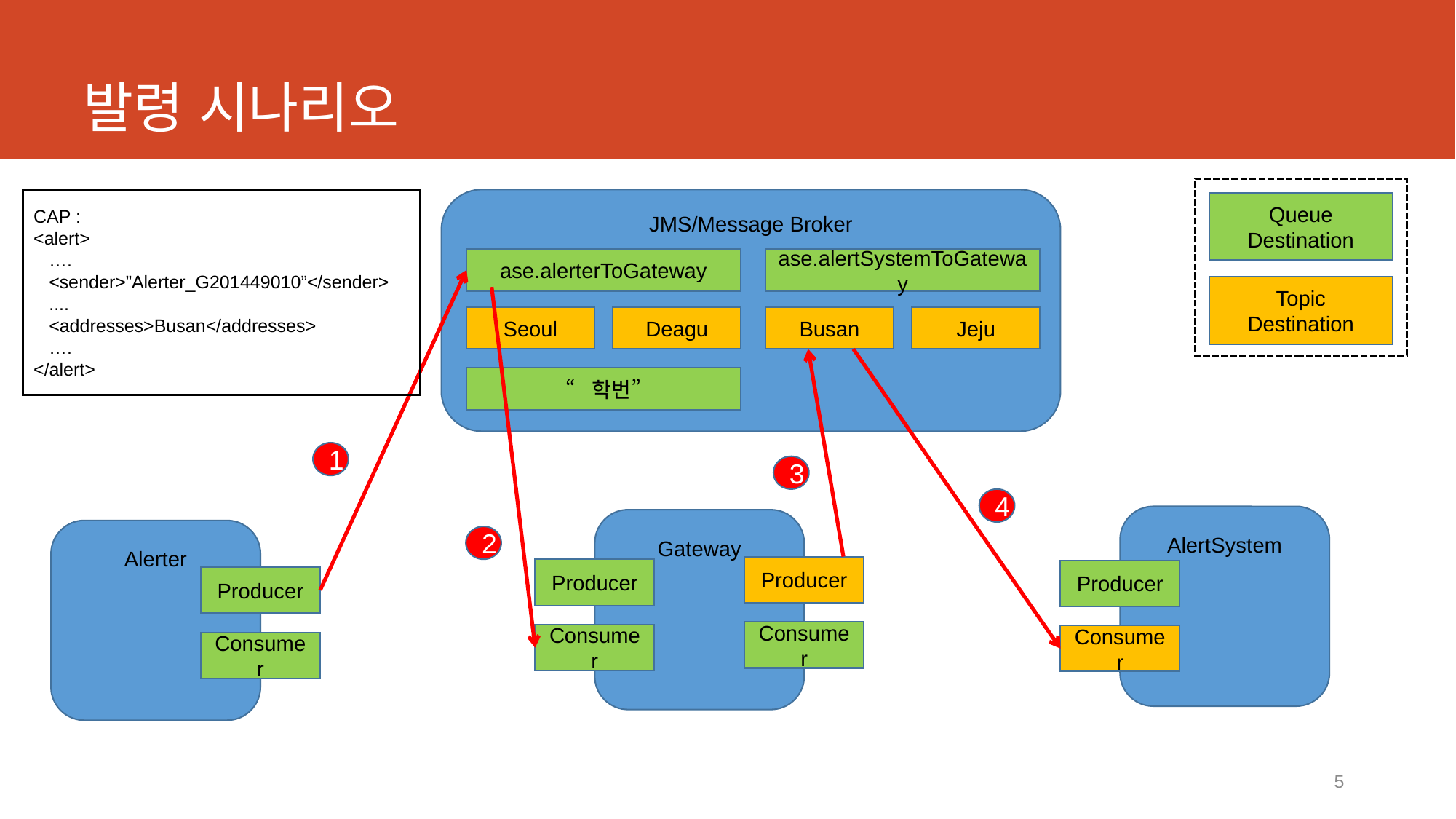

# 발령 시나리오

Queue Destination
Topic Destination
CAP :
<alert>
   ….
   <sender>”Alerter_G201449010”</sender>
   ....
   <addresses>Busan</addresses>
   ….
</alert>
JMS/Message Broker

ase.alerterToGateway
ase.alertSystemToGateway
Seoul
Deagu
Busan
Jeju
“학번”
1
3
4
AlertSystem

Producer
Consumer
Gateway

Producer
Consumer
Producer
Consumer
Alerter

Producer
Consumer
2
5